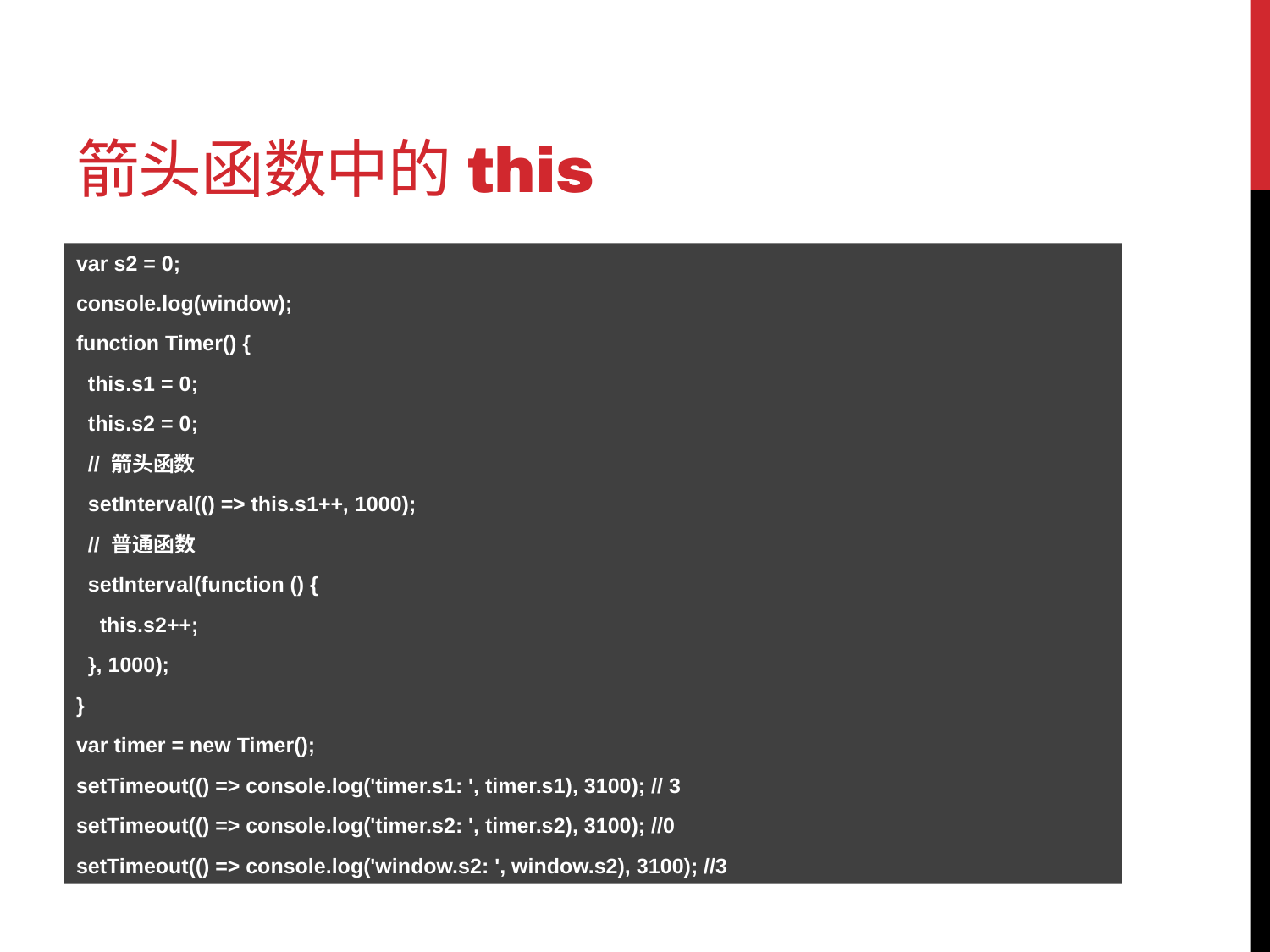

# 箭头函数中的this
var s2 = 0;
console.log(window);
function Timer() {
  this.s1 = 0;
  this.s2 = 0;
  // 箭头函数
  setInterval(() => this.s1++, 1000);
  // 普通函数
  setInterval(function () {
    this.s2++;
  }, 1000);
}
var timer = new Timer();
setTimeout(() => console.log('timer.s1: ', timer.s1), 3100); // 3
setTimeout(() => console.log('timer.s2: ', timer.s2), 3100); //0
setTimeout(() => console.log('window.s2: ', window.s2), 3100); //3